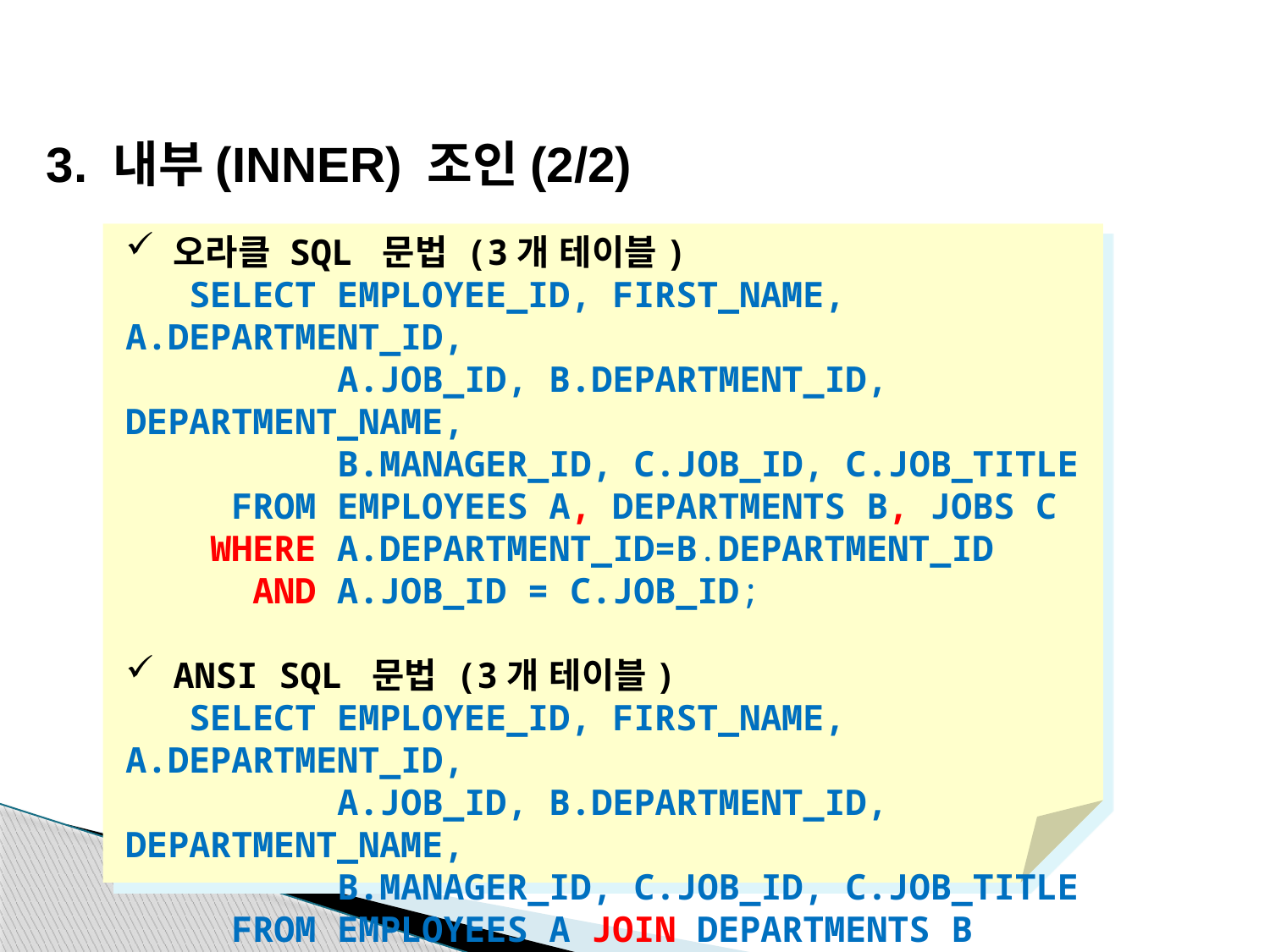

3. 내부(INNER) 조인(2/2)
오라클 SQL 문법 (3개 테이블)
   SELECT EMPLOYEE_ID, FIRST_NAME, A.DEPARTMENT_ID,
          A.JOB_ID, B.DEPARTMENT_ID, DEPARTMENT_NAME,
          B.MANAGER_ID, C.JOB_ID, C.JOB_TITLE
     FROM EMPLOYEES A, DEPARTMENTS B, JOBS C
    WHERE A.DEPARTMENT_ID=B.DEPARTMENT_ID
      AND A.JOB_ID = C.JOB_ID;

ANSI SQL 문법 (3개 테이블)
   SELECT EMPLOYEE_ID, FIRST_NAME, A.DEPARTMENT_ID,
          A.JOB_ID, B.DEPARTMENT_ID, DEPARTMENT_NAME,
          B.MANAGER_ID, C.JOB_ID, C.JOB_TITLE
     FROM EMPLOYEES A JOIN DEPARTMENTS B
       ON A.DEPARTMENT_ID=B.DEPARTMENT_ID
     JOIN JOBS C ON A.JOB_ID = C.JOB_ID;